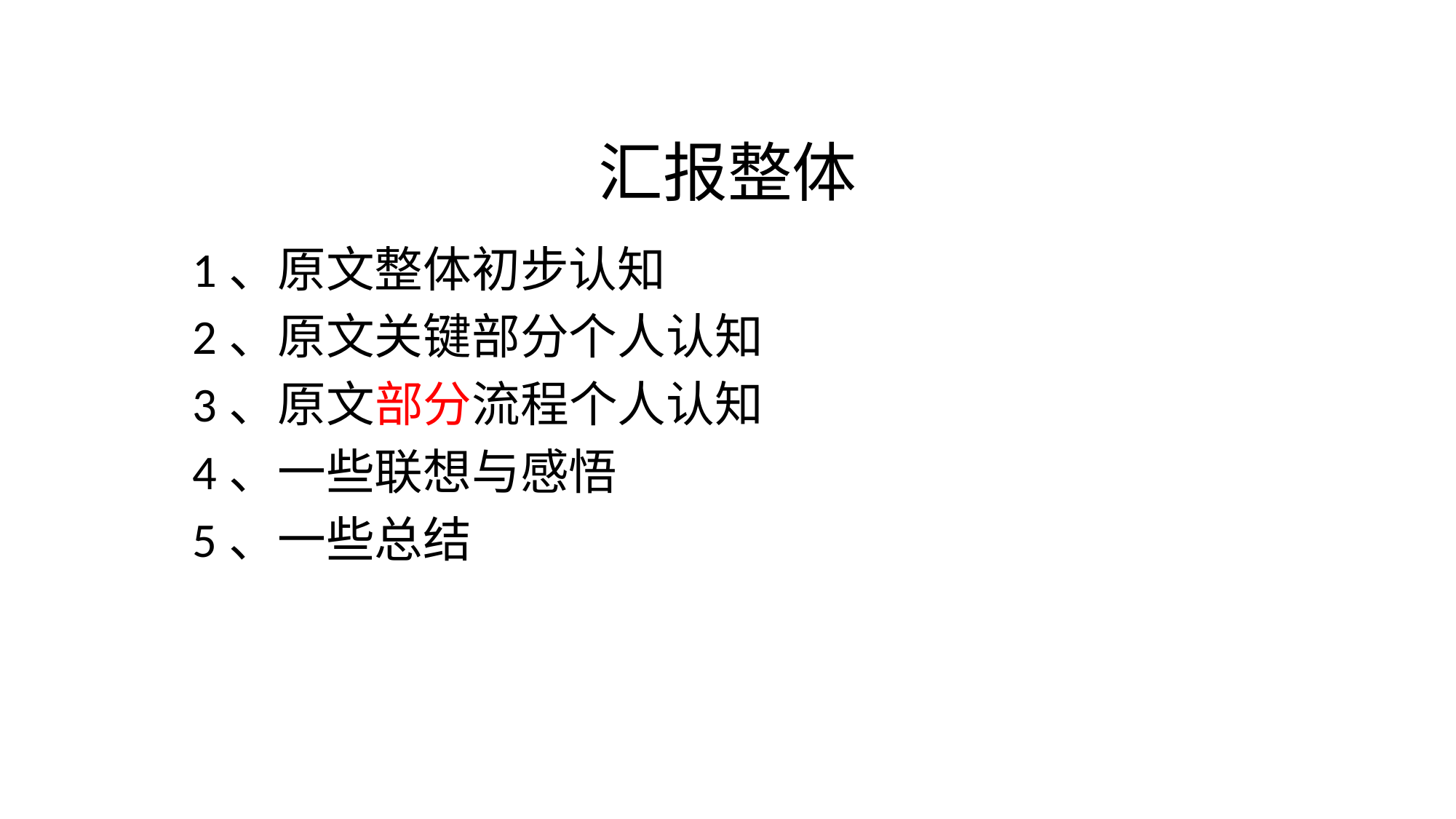

# 汇报整体
1、原文整体初步认知
2、原文关键部分个人认知
3、原文部分流程个人认知
4、一些联想与感悟
5、一些总结